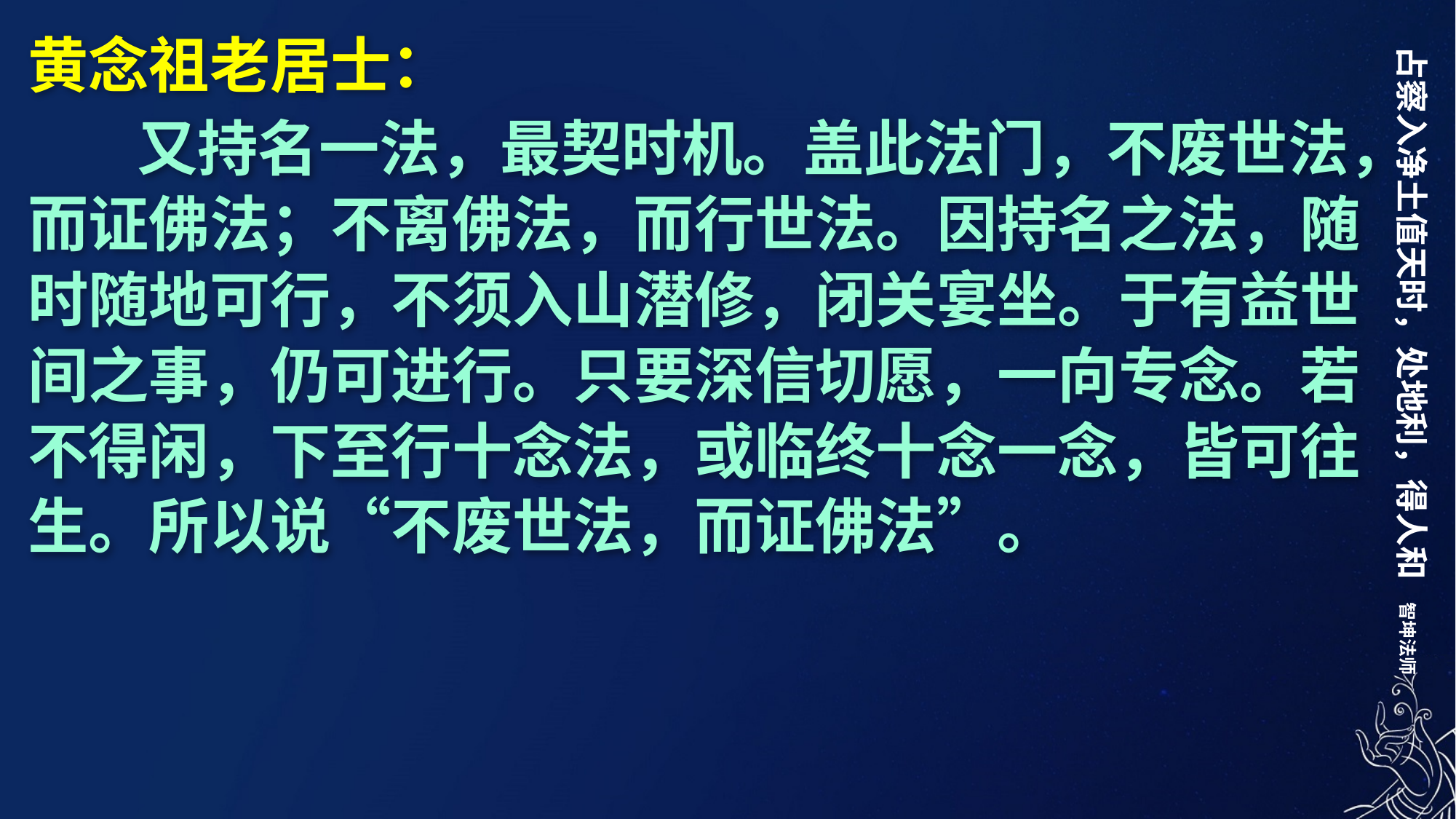

黄念祖老居士：
	又持名一法，最契时机。盖此法门，不废世法，而证佛法；不离佛法，而行世法。因持名之法，随时随地可行，不须入山潜修，闭关宴坐。于有益世间之事，仍可进行。只要深信切愿，一向专念。若不得闲，下至行十念法，或临终十念一念，皆可往生。所以说“不废世法，而证佛法”。